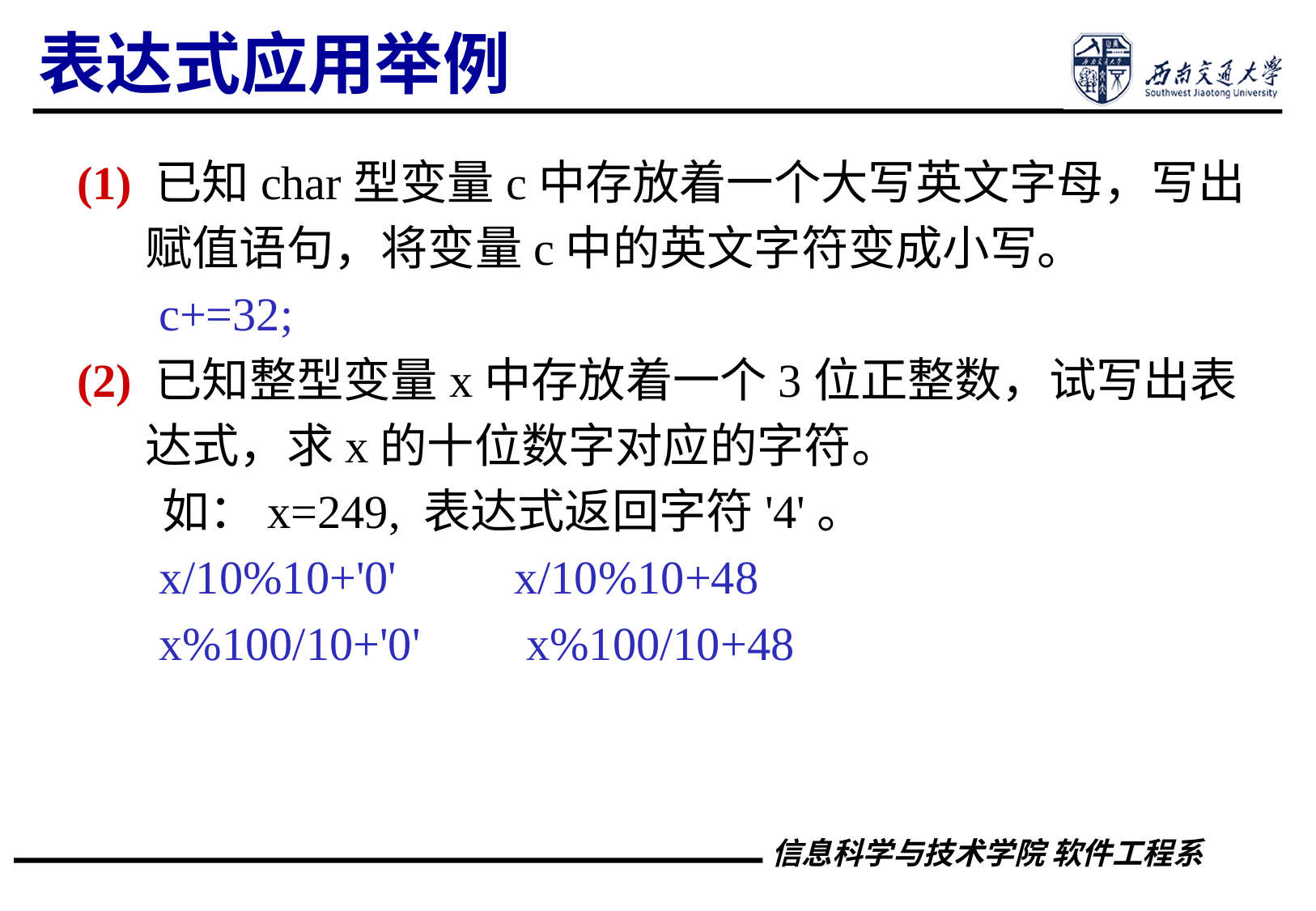

表达式应用举例
(1) 已知char型变量c中存放着一个大写英文字母，写出赋值语句，将变量c中的英文字符变成小写。
       c+=32;
(2) 已知整型变量x中存放着一个3位正整数，试写出表达式，求x的十位数字对应的字符。
       如：x=249, 表达式返回字符'4'。
       x/10%10+'0'          x/10%10+48
       x%100/10+'0'         x%100/10+48